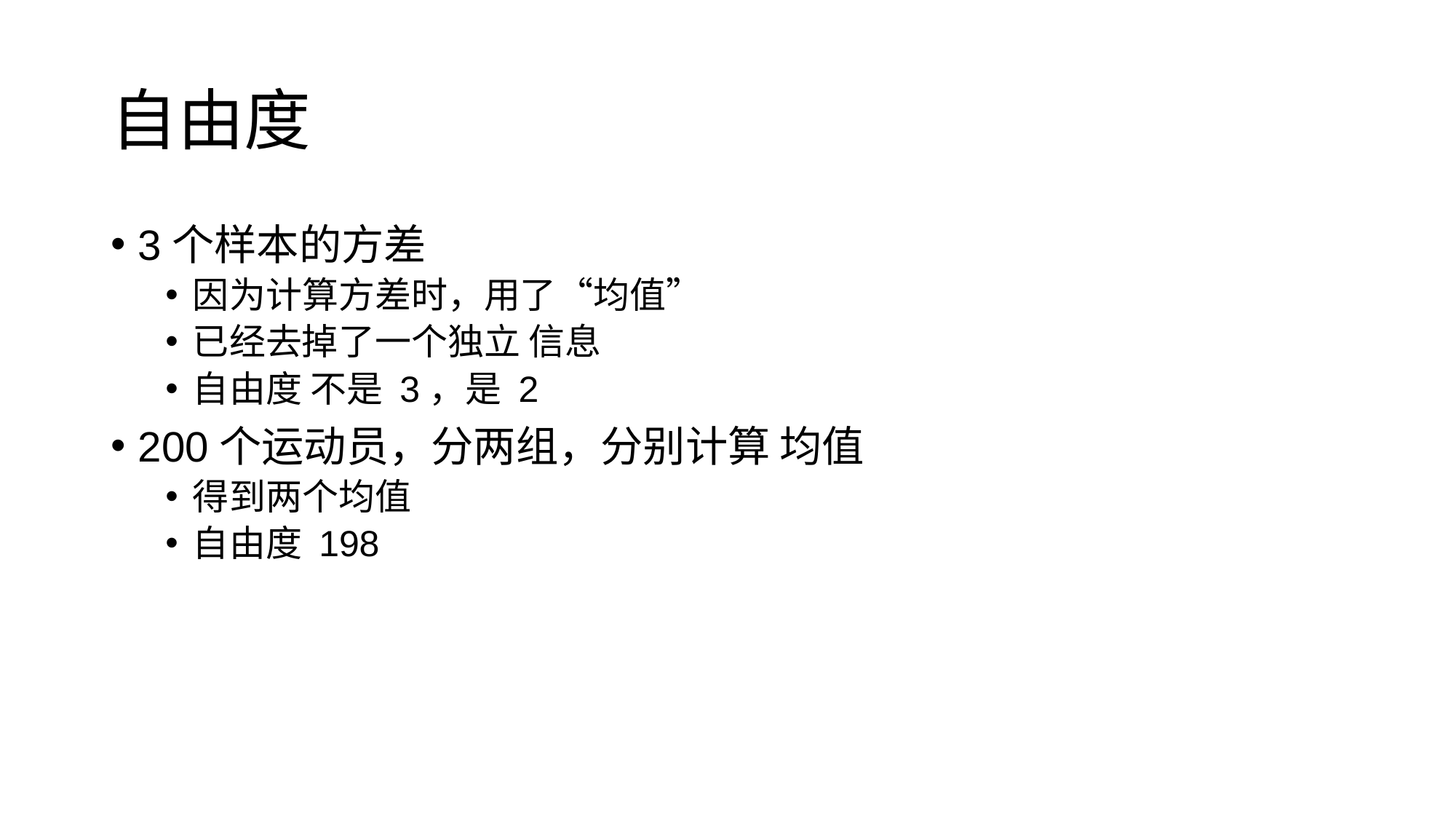

# 自由度
3个样本的方差
因为计算方差时，用了“均值”
已经去掉了一个独立 信息
自由度 不是 3，是 2
200个运动员，分两组，分别计算 均值
得到两个均值
自由度 198